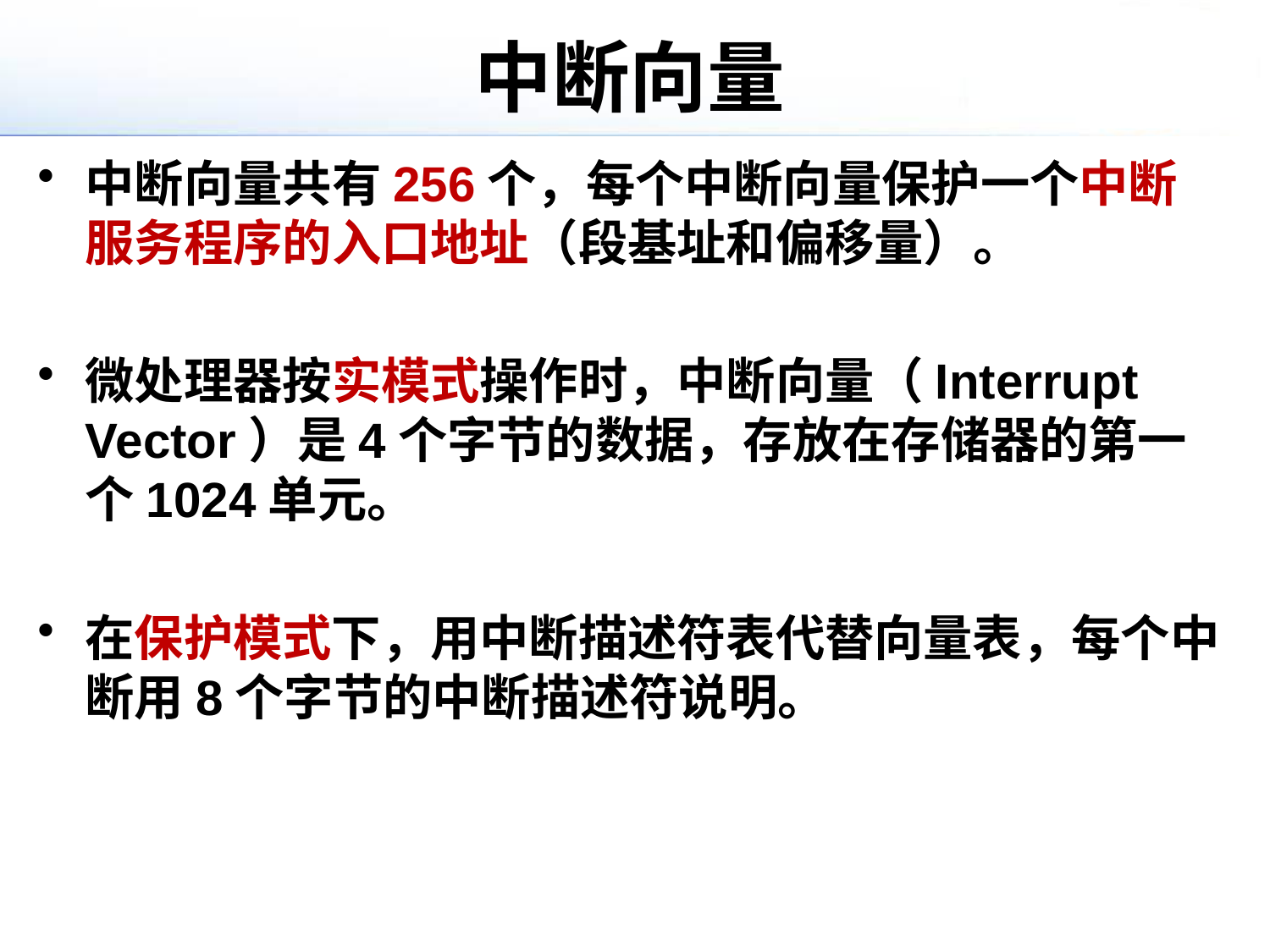

# 中断向量
中断向量共有256个，每个中断向量保护一个中断服务程序的入口地址（段基址和偏移量）。

微处理器按实模式操作时，中断向量（Interrupt Vector）是4个字节的数据，存放在存储器的第一个1024单元。

在保护模式下，用中断描述符表代替向量表，每个中断用8个字节的中断描述符说明。